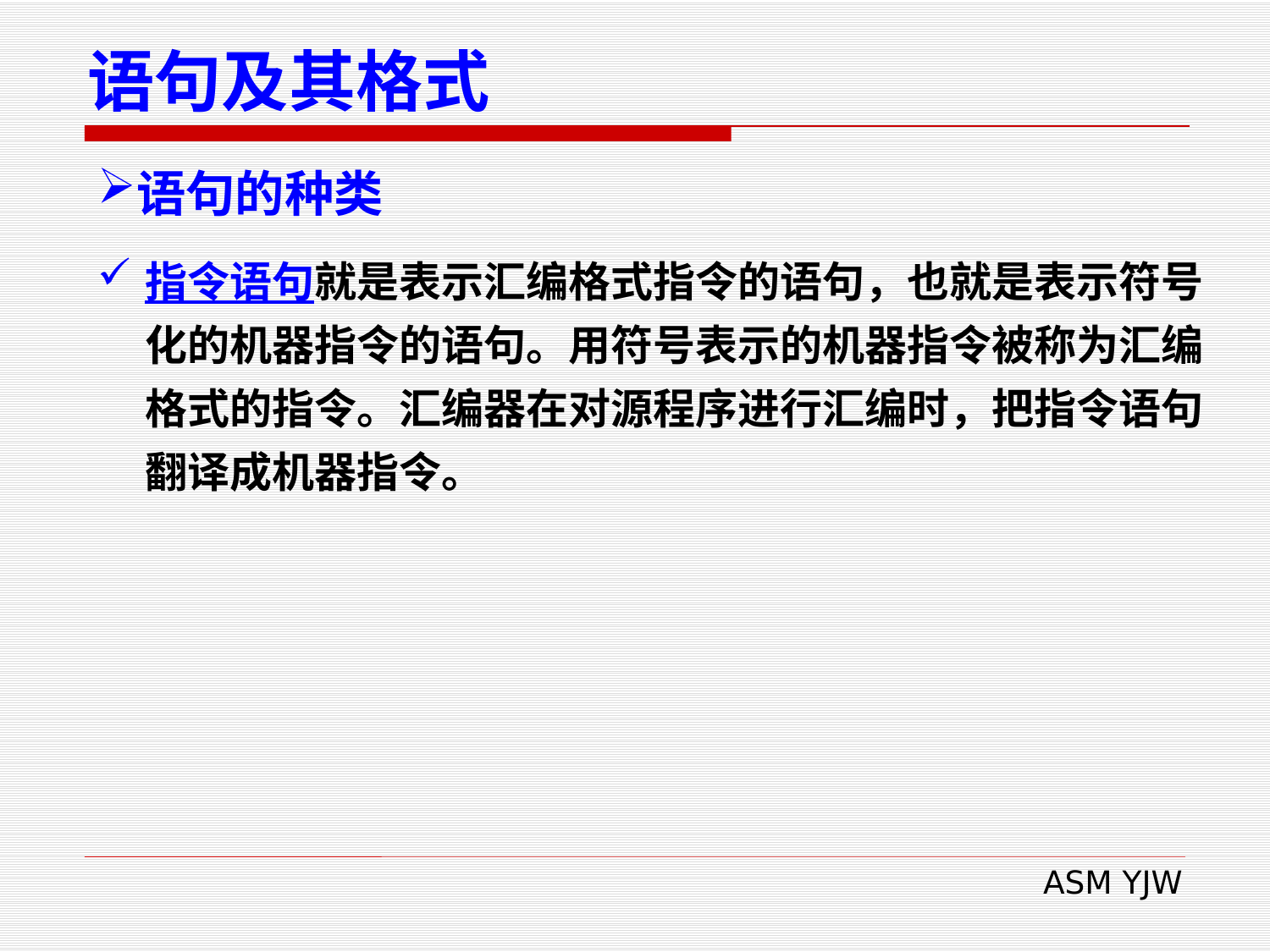

# 语句及其格式
语句的种类
指令语句就是表示汇编格式指令的语句，也就是表示符号化的机器指令的语句。用符号表示的机器指令被称为汇编格式的指令。汇编器在对源程序进行汇编时，把指令语句翻译成机器指令。